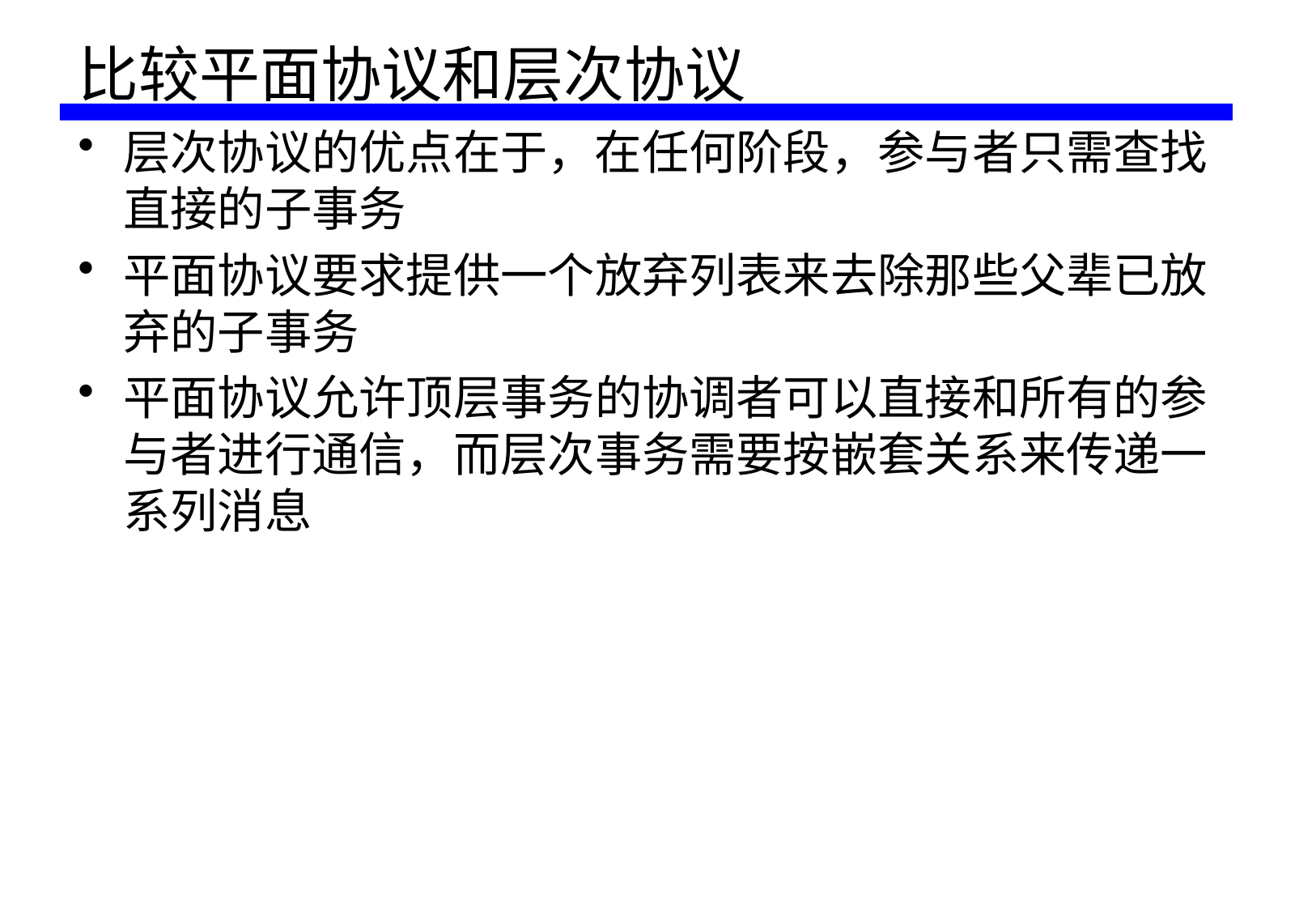

# 比较平面协议和层次协议
层次协议的优点在于，在任何阶段，参与者只需查找直接的子事务
平面协议要求提供一个放弃列表来去除那些父辈已放弃的子事务
平面协议允许顶层事务的协调者可以直接和所有的参与者进行通信，而层次事务需要按嵌套关系来传递一系列消息